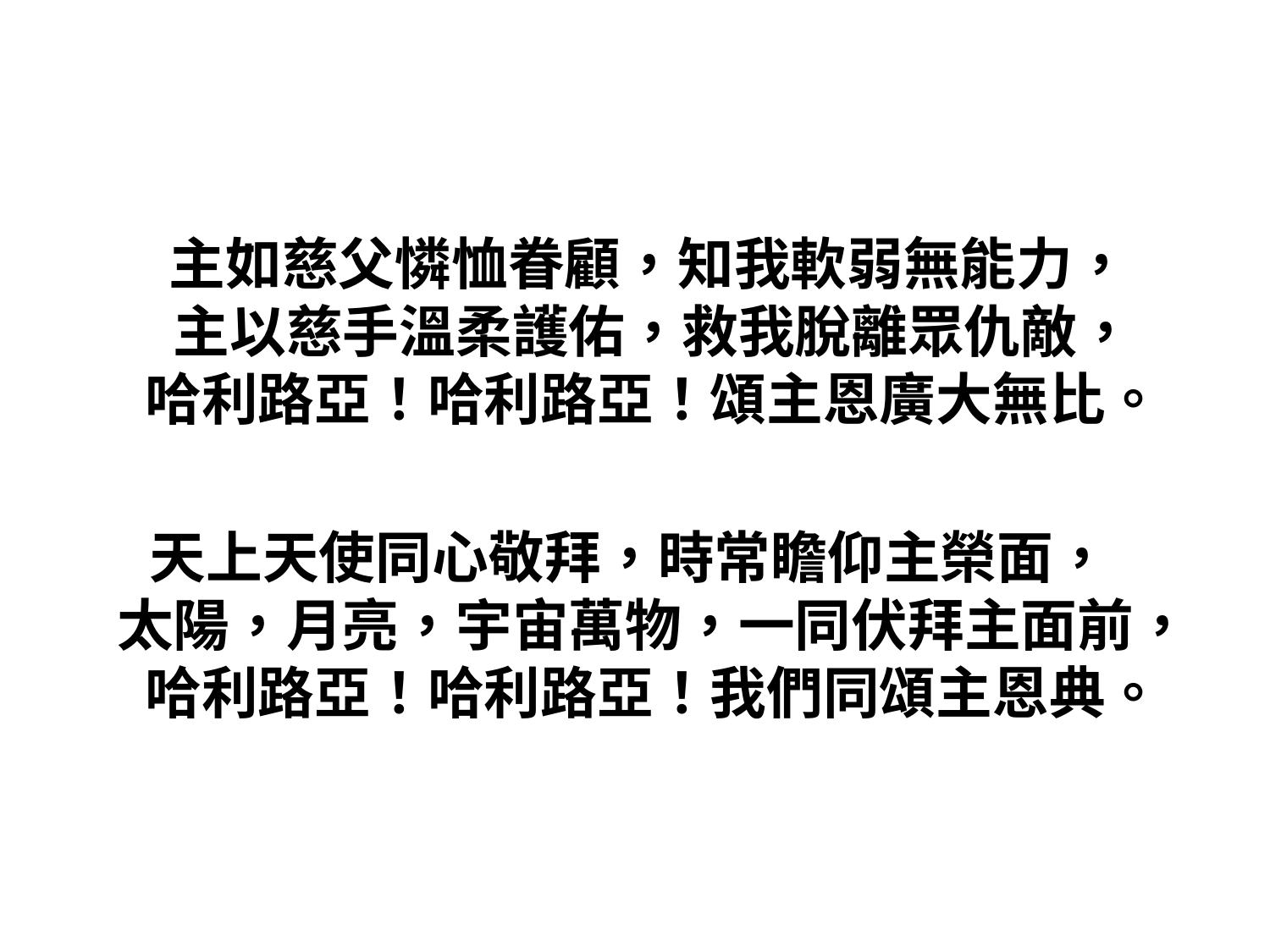

#
  主如慈父憐恤眷顧，知我軟弱無能力，
主以慈手溫柔護佑，救我脫離眾仇敵，
哈利路亞！哈利路亞！頌主恩廣大無比。

天上天使同心敬拜，時常瞻仰主榮面，
太陽，月亮，宇宙萬物，一同伏拜主面前，
哈利路亞！哈利路亞！我們同頌主恩典。